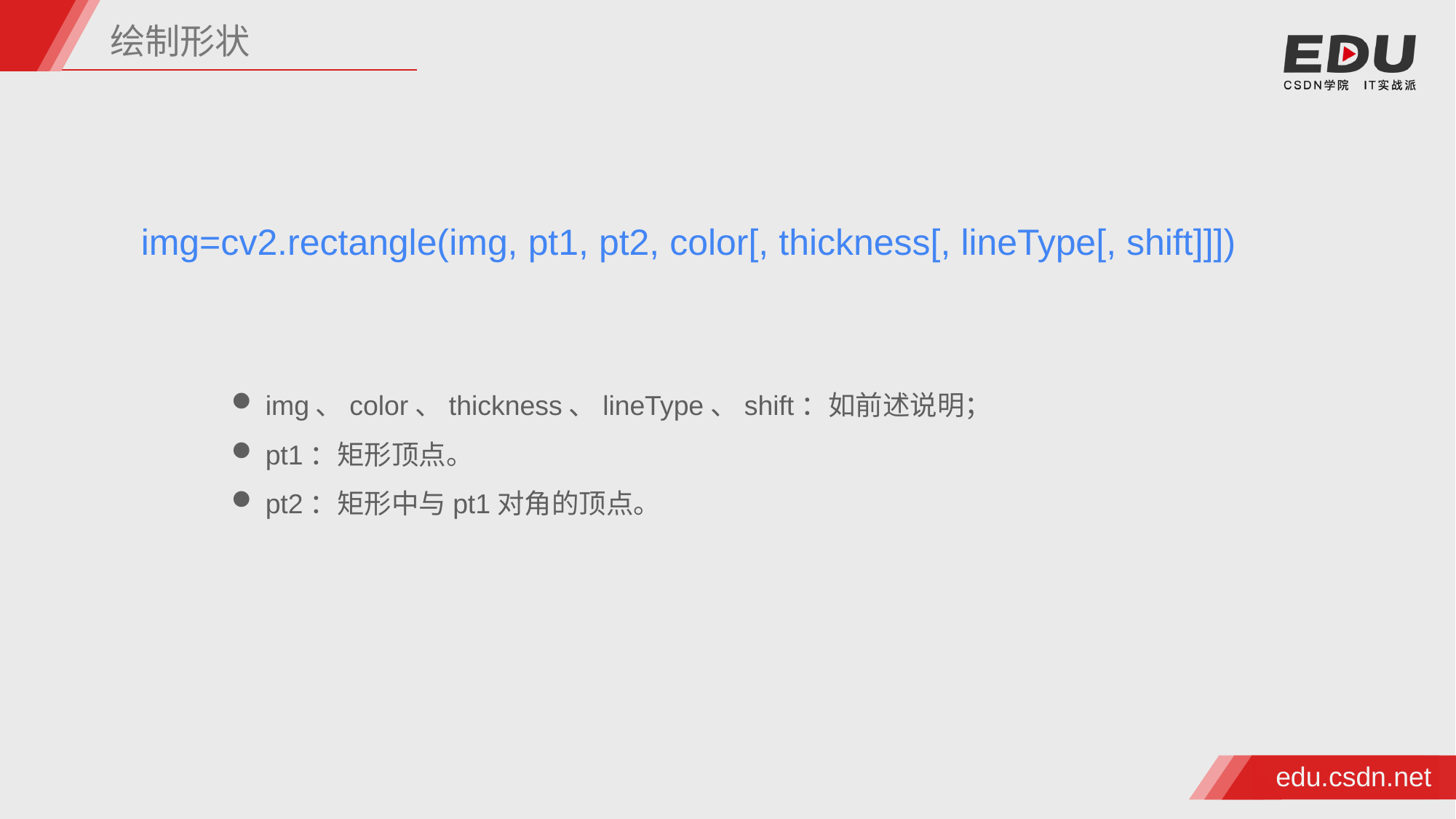

绘制形状
img=cv2.rectangle(img, pt1, pt2, color[, thickness[, lineType[, shift]]])
img、color、thickness、lineType、shift：如前述说明；
pt1：矩形顶点。
pt2：矩形中与pt1对角的顶点。